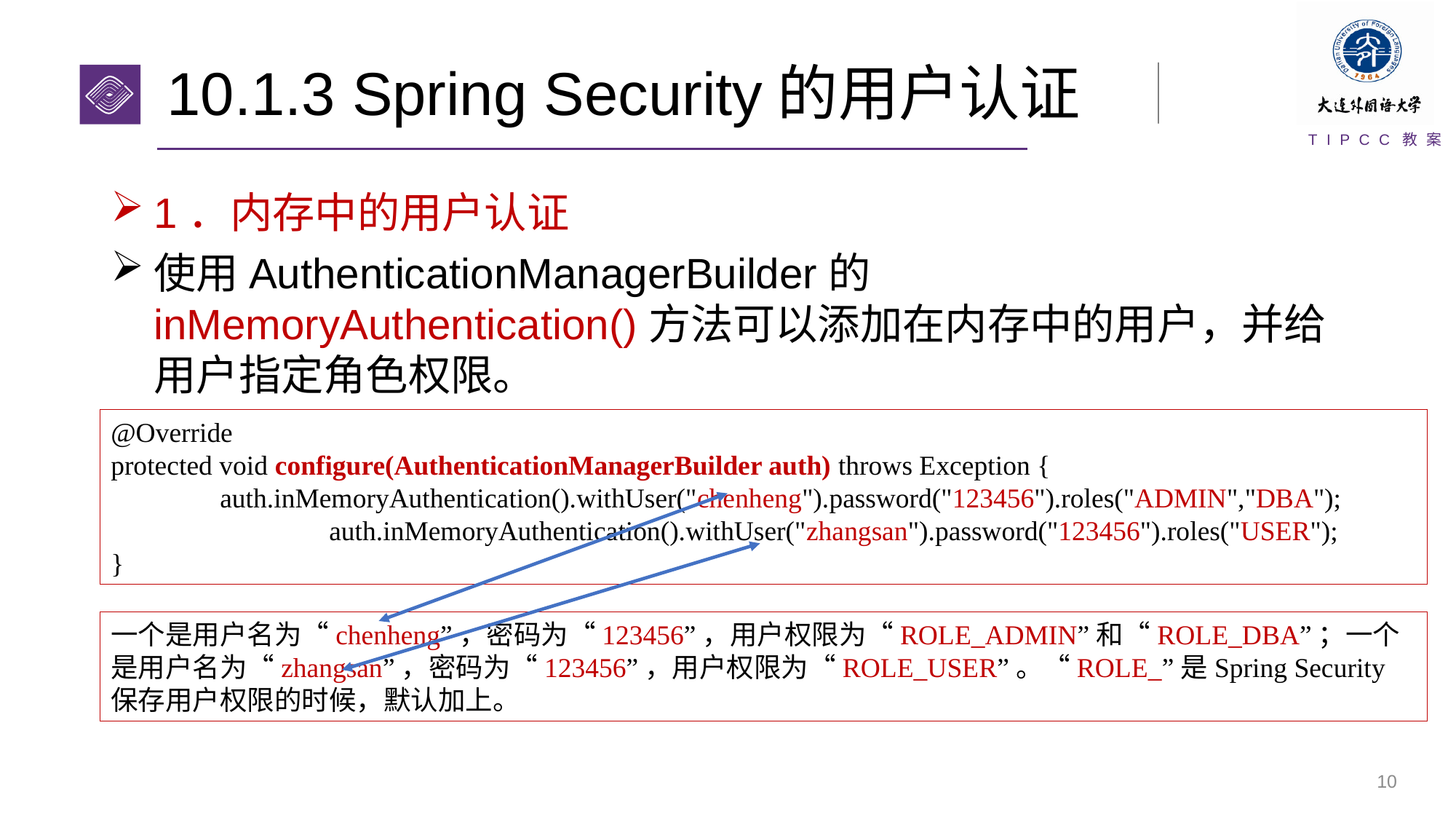

# 10.1.3 Spring Security的用户认证
1．内存中的用户认证
使用AuthenticationManagerBuilder的inMemoryAuthentication()方法可以添加在内存中的用户，并给用户指定角色权限。

@Override
protected void configure(AuthenticationManagerBuilder auth) throws Exception {
	auth.inMemoryAuthentication().withUser("chenheng").password("123456").roles("ADMIN","DBA");		auth.inMemoryAuthentication().withUser("zhangsan").password("123456").roles("USER");
}
一个是用户名为“chenheng”，密码为“123456”，用户权限为“ROLE_ADMIN”和“ROLE_DBA”；一个是用户名为“zhangsan”，密码为“123456”，用户权限为“ROLE_USER”。“ROLE_”是Spring Security保存用户权限的时候，默认加上。
10